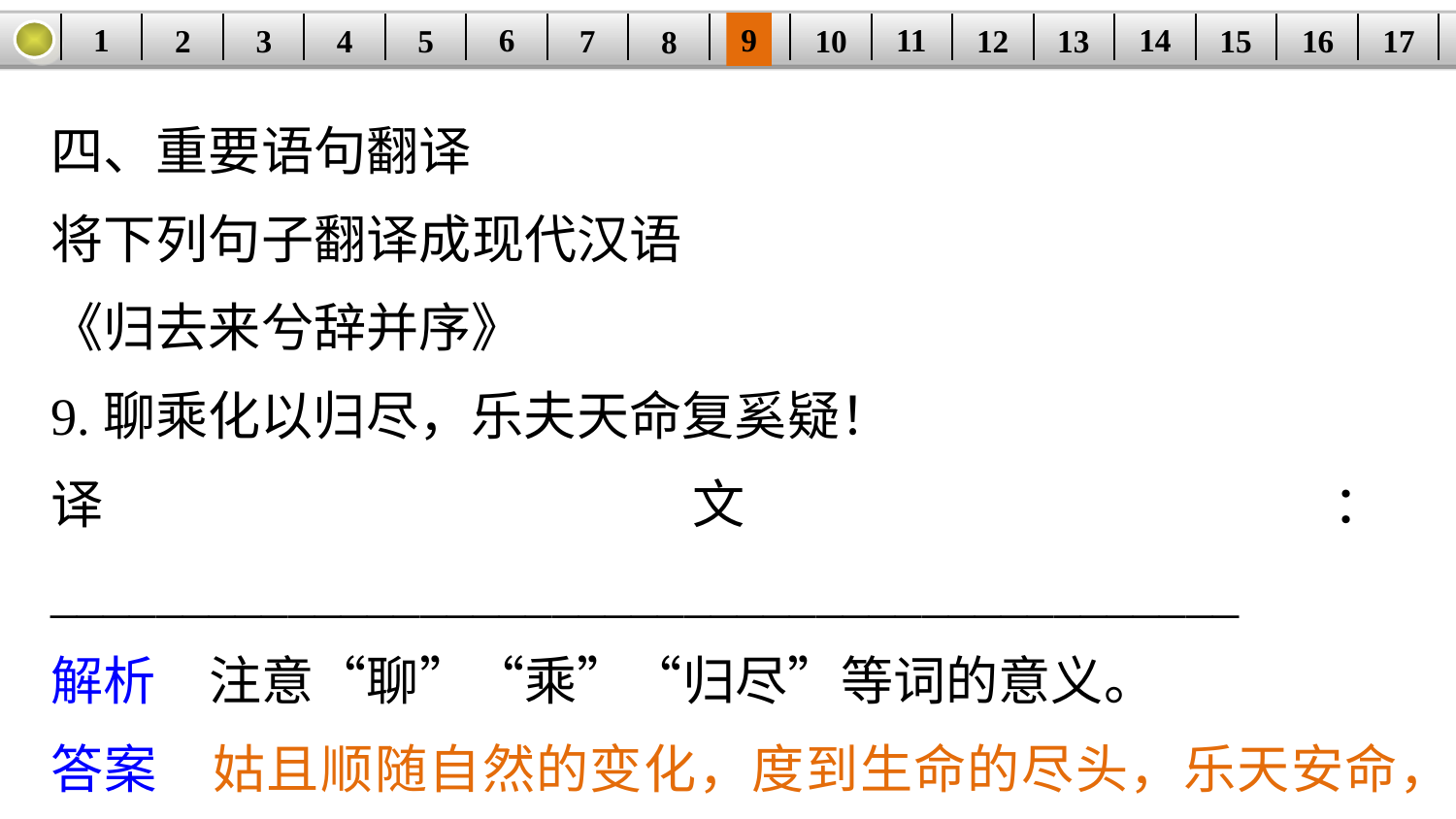

14
1
11
9
6
3
15
12
5
2
16
13
10
|  |  |  |  |  |  |  |  |  |  |  |  |  |  |  |  |  |
| --- | --- | --- | --- | --- | --- | --- | --- | --- | --- | --- | --- | --- | --- | --- | --- | --- |
7
4
17
8

四、重要语句翻译
将下列句子翻译成现代汉语
《归去来兮辞并序》
9.聊乘化以归尽，乐夫天命复奚疑！
译文：_____________________________________________
解析　注意“聊”“乘”“归尽”等词的意义。
答案　姑且顺随自然的变化，度到生命的尽头，乐天安命，还有什么可疑虑呢！